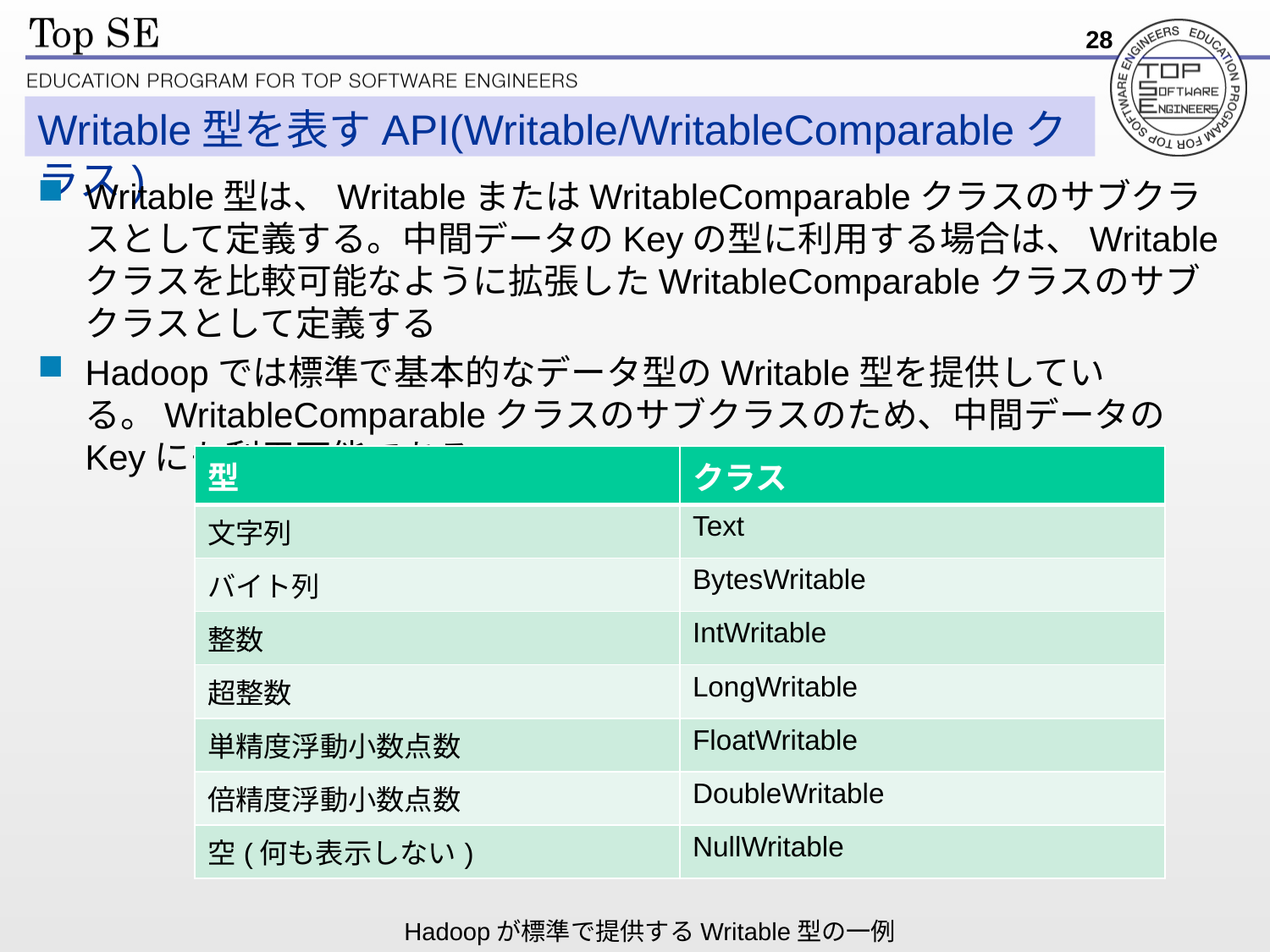

28
# Writable型を表すAPI(Writable/WritableComparableクラス)
Writable型は、WritableまたはWritableComparableクラスのサブクラスとして定義する。中間データのKeyの型に利用する場合は、Writableクラスを比較可能なように拡張したWritableComparableクラスのサブクラスとして定義する
Hadoopでは標準で基本的なデータ型のWritable型を提供している。WritableComparableクラスのサブクラスのため、中間データのKeyにも利用可能である
| 型 | クラス |
| --- | --- |
| 文字列 | Text |
| バイト列 | BytesWritable |
| 整数 | IntWritable |
| 超整数 | LongWritable |
| 単精度浮動小数点数 | FloatWritable |
| 倍精度浮動小数点数 | DoubleWritable |
| 空(何も表示しない) | NullWritable |
Hadoopが標準で提供するWritable型の一例